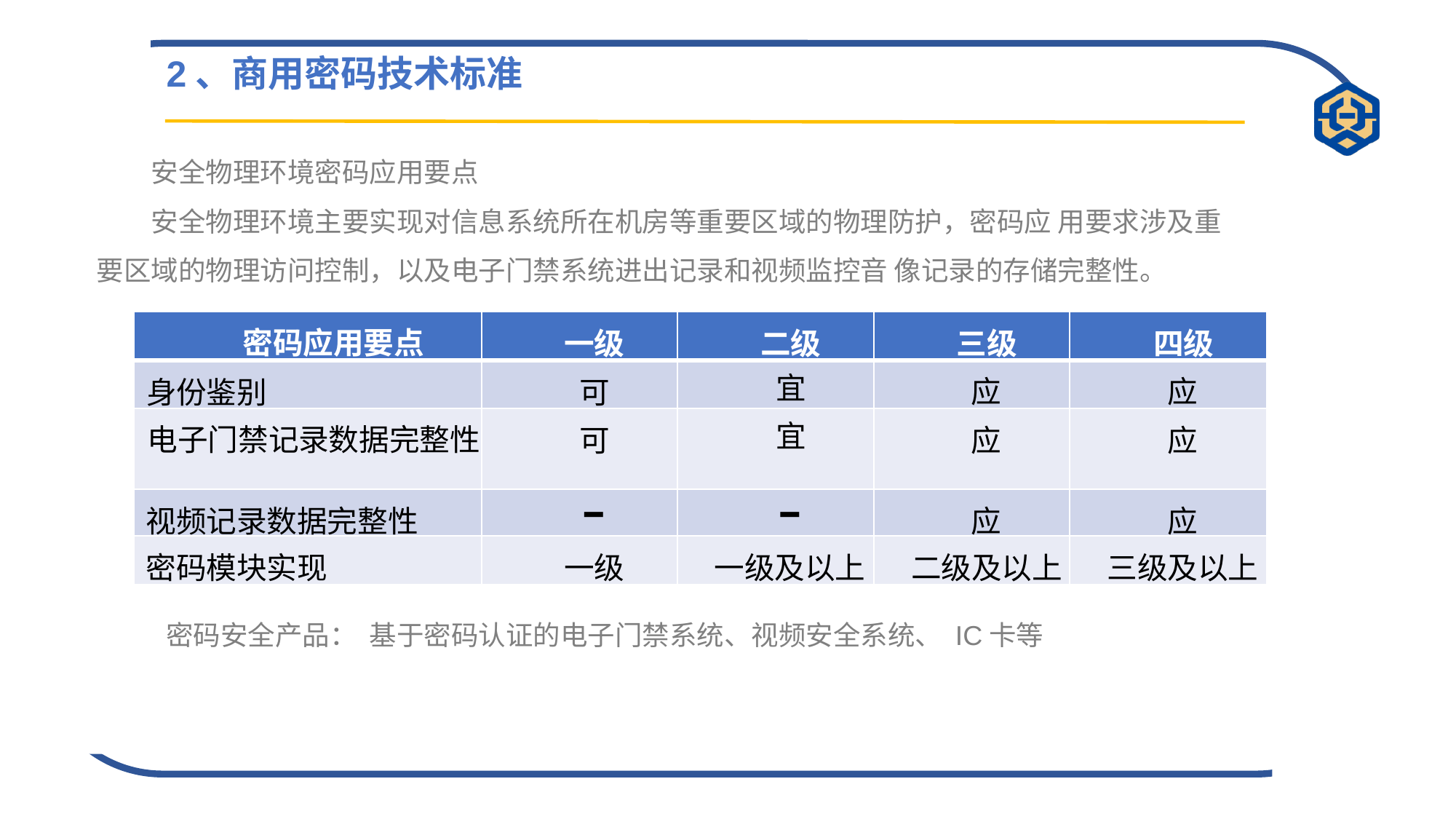

2、商用密码技术标准
安全物理环境密码应用要点
安全物理环境主要实现对信息系统所在机房等重要区域的物理防护，密码应 用要求涉及重要区域的物理访问控制，以及电子门禁系统进出记录和视频监控音 像记录的存储完整性。
| 密码应用要点 | 一级 | 二级 | 三级 | 四级 |
| --- | --- | --- | --- | --- |
| 身份鉴别 | 可 | 宜 | 应 | 应 |
| 电子门禁记录数据完整性 | 可 | 宜 | 应 | 应 |
| 视频记录数据完整性 | ━ | ━ | 应 | 应 |
| 密码模块实现 | 一级 | 一级及以上 | 二级及以上 | 三级及以上 |
密码安全产品：  基于密码认证的电子门禁系统、视频安全系统、 IC卡等